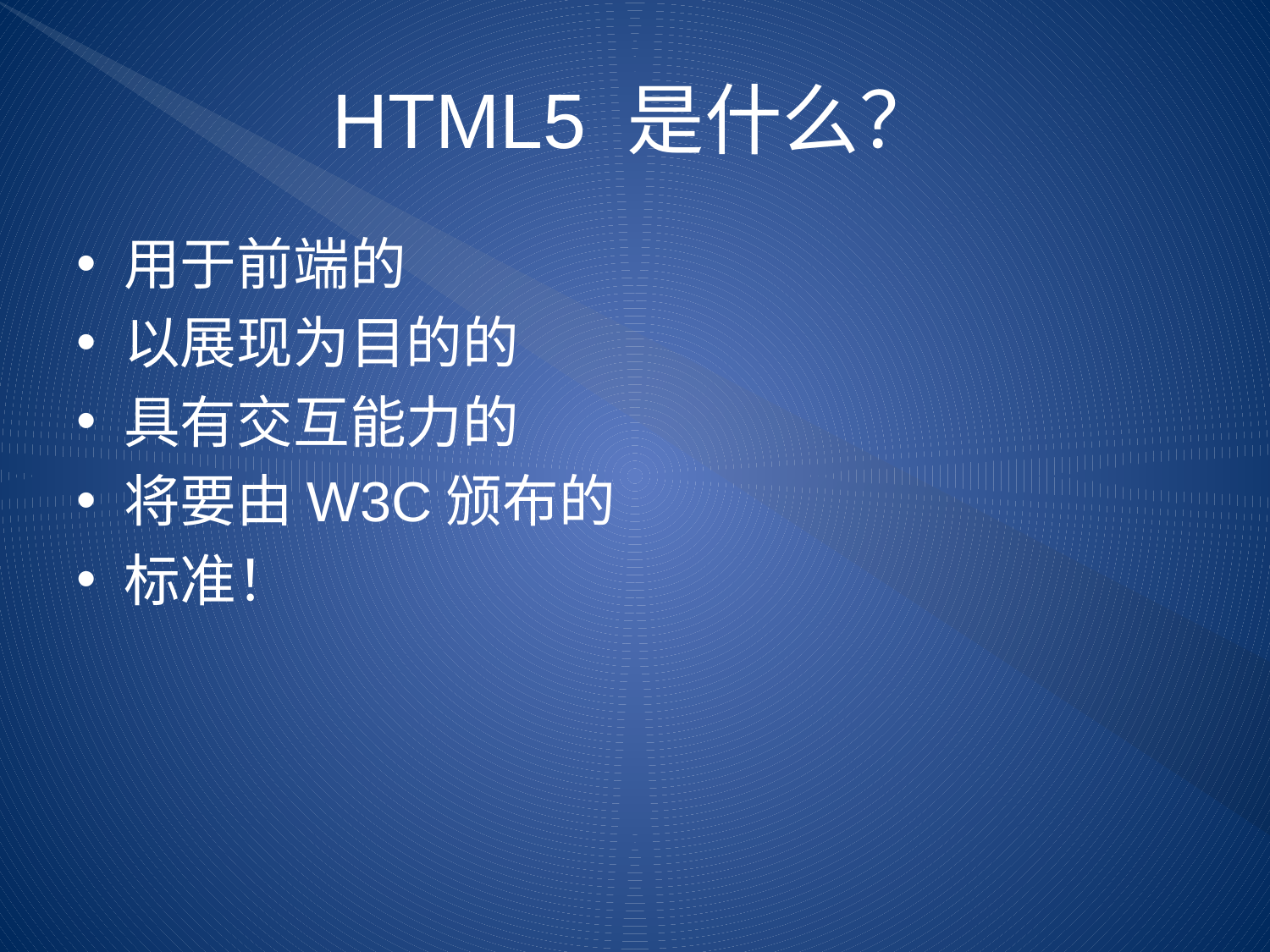

# HTML5 是什么？
用于前端的
以展现为目的的
具有交互能力的
将要由W3C颁布的
标准！